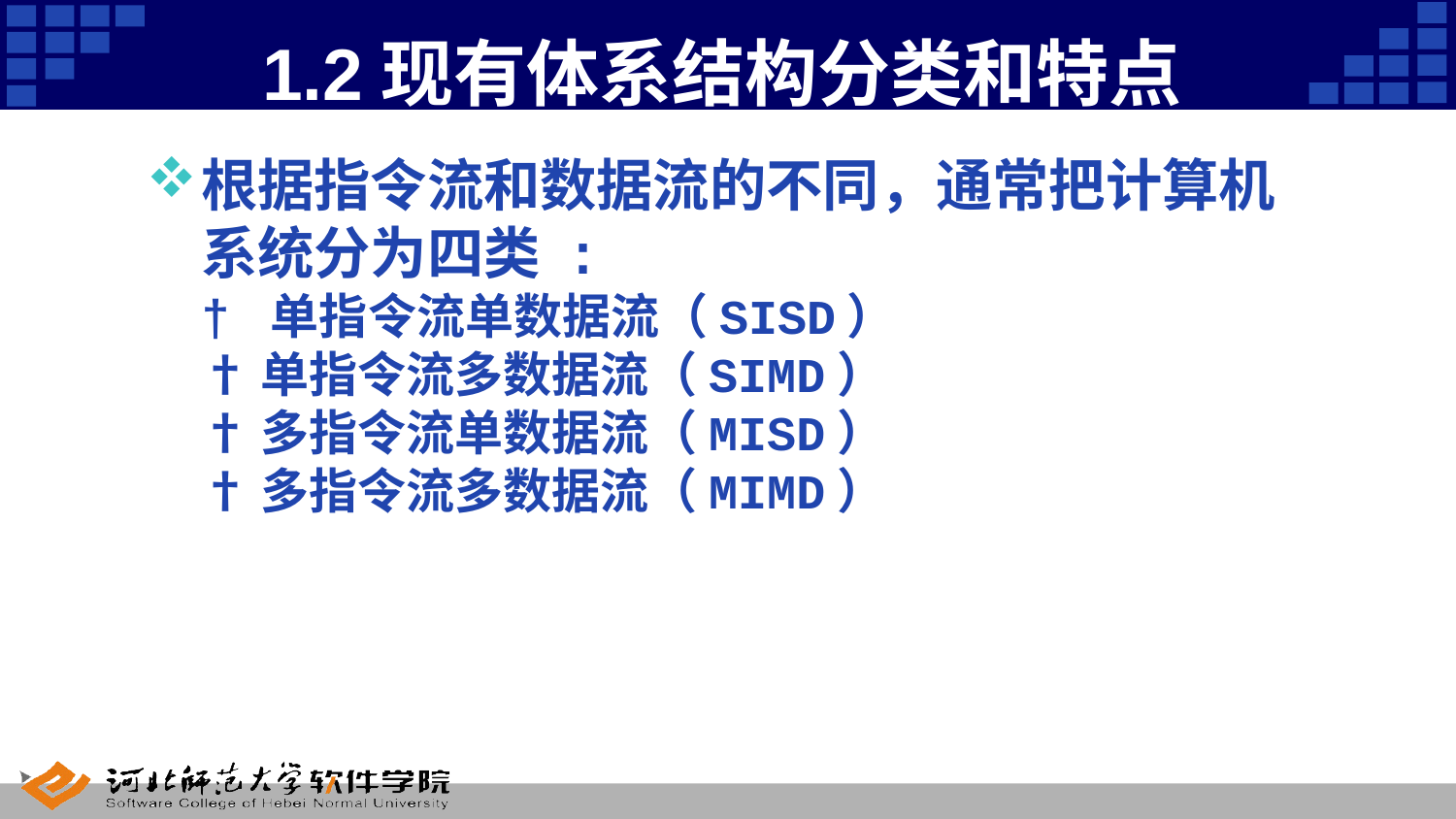

# 1.2现有体系结构分类和特点
根据指令流和数据流的不同，通常把计算机系统分为四类 :
† 单指令流单数据流（SISD）
† 单指令流多数据流（SIMD）
† 多指令流单数据流（MISD）
† 多指令流多数据流（MIMD）